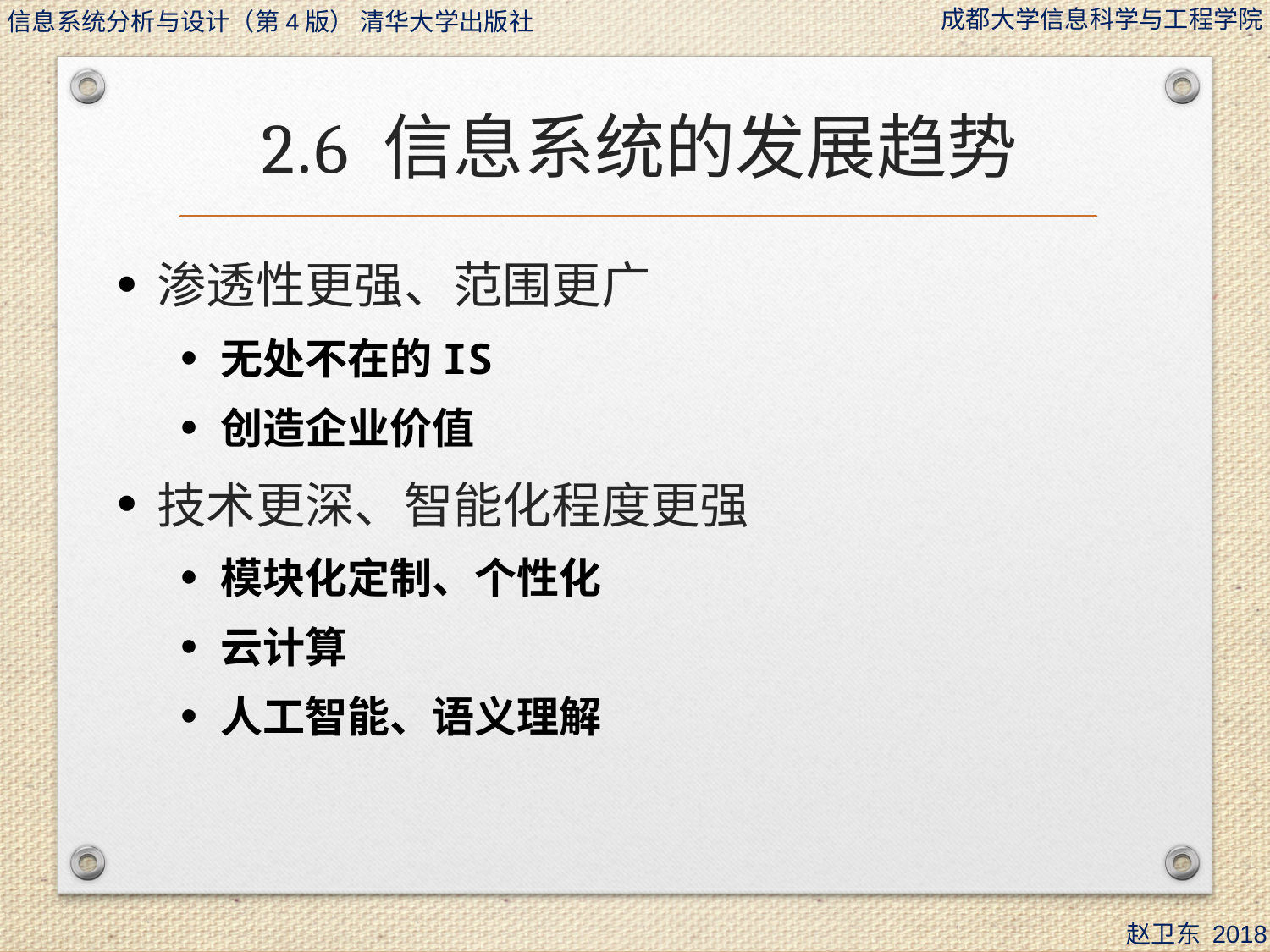

# 2.6 信息系统的发展趋势
渗透性更强、范围更广
无处不在的IS
创造企业价值
技术更深、智能化程度更强
模块化定制、个性化
云计算
人工智能、语义理解